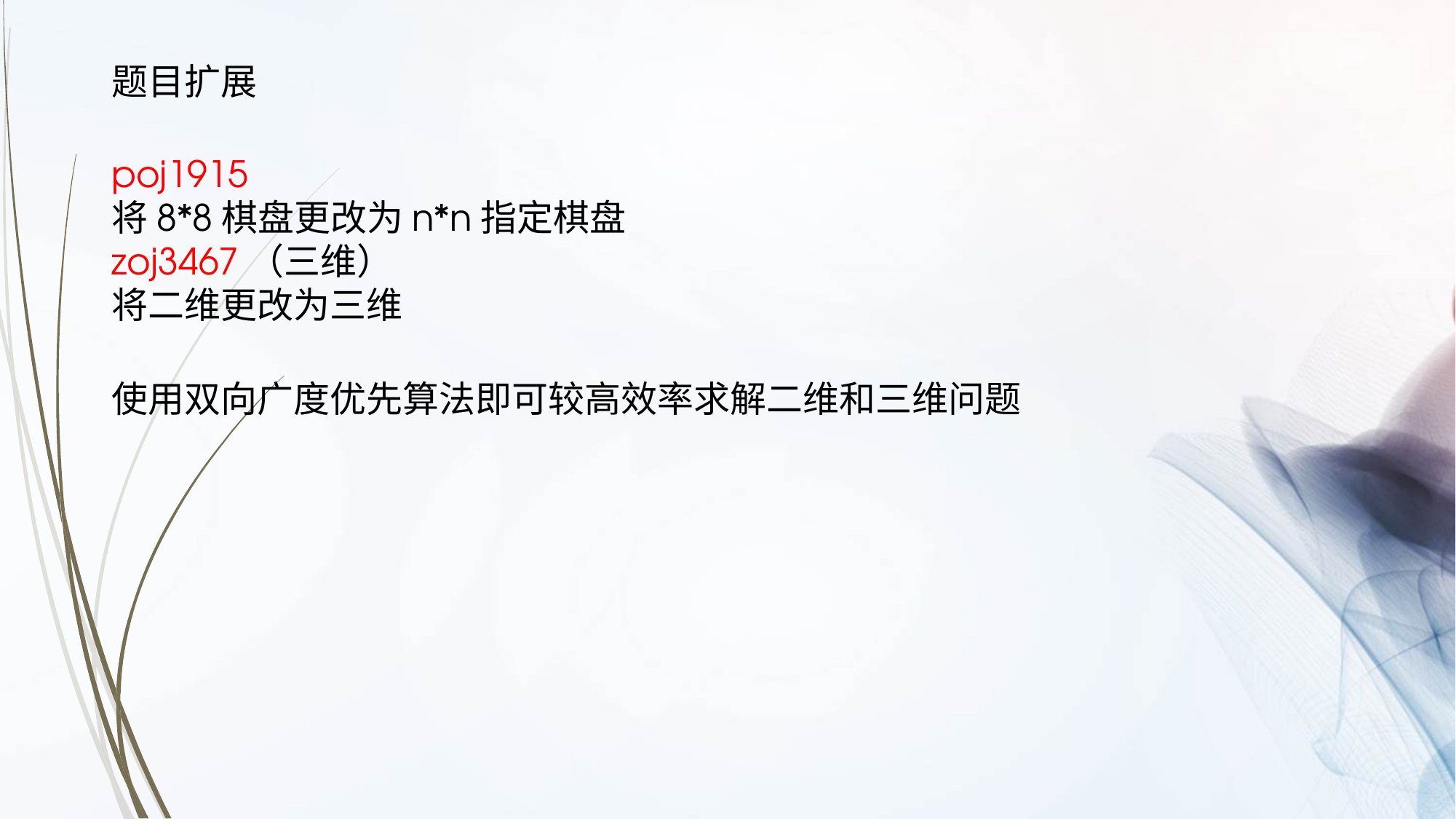

题目扩展
poj1915
将8*8棋盘更改为n*n指定棋盘
zoj3467（三维）
将二维更改为三维
使用双向广度优先算法即可较高效率求解二维和三维问题